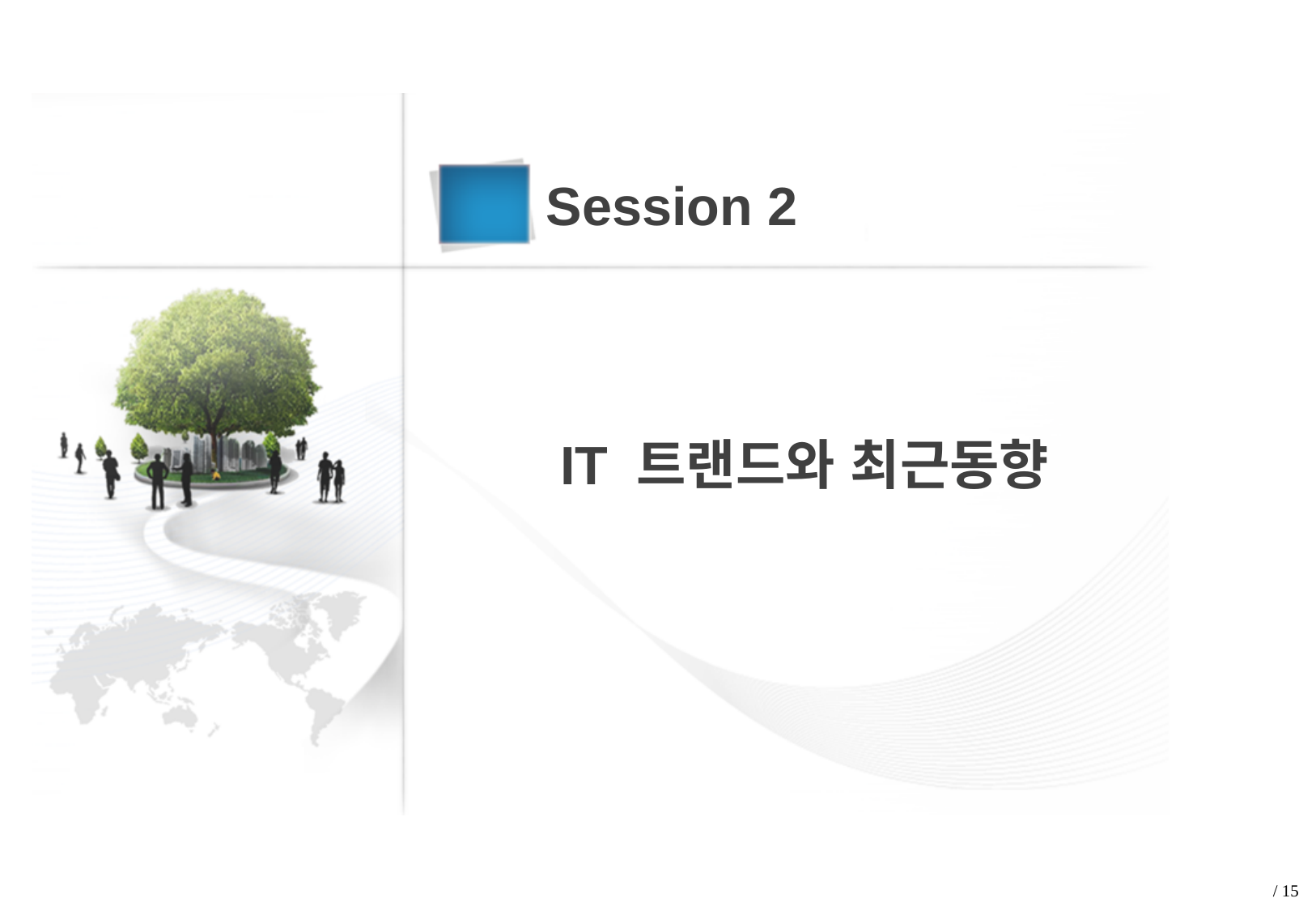

Session 2
IT 트랜드와 최근동향
/ 15